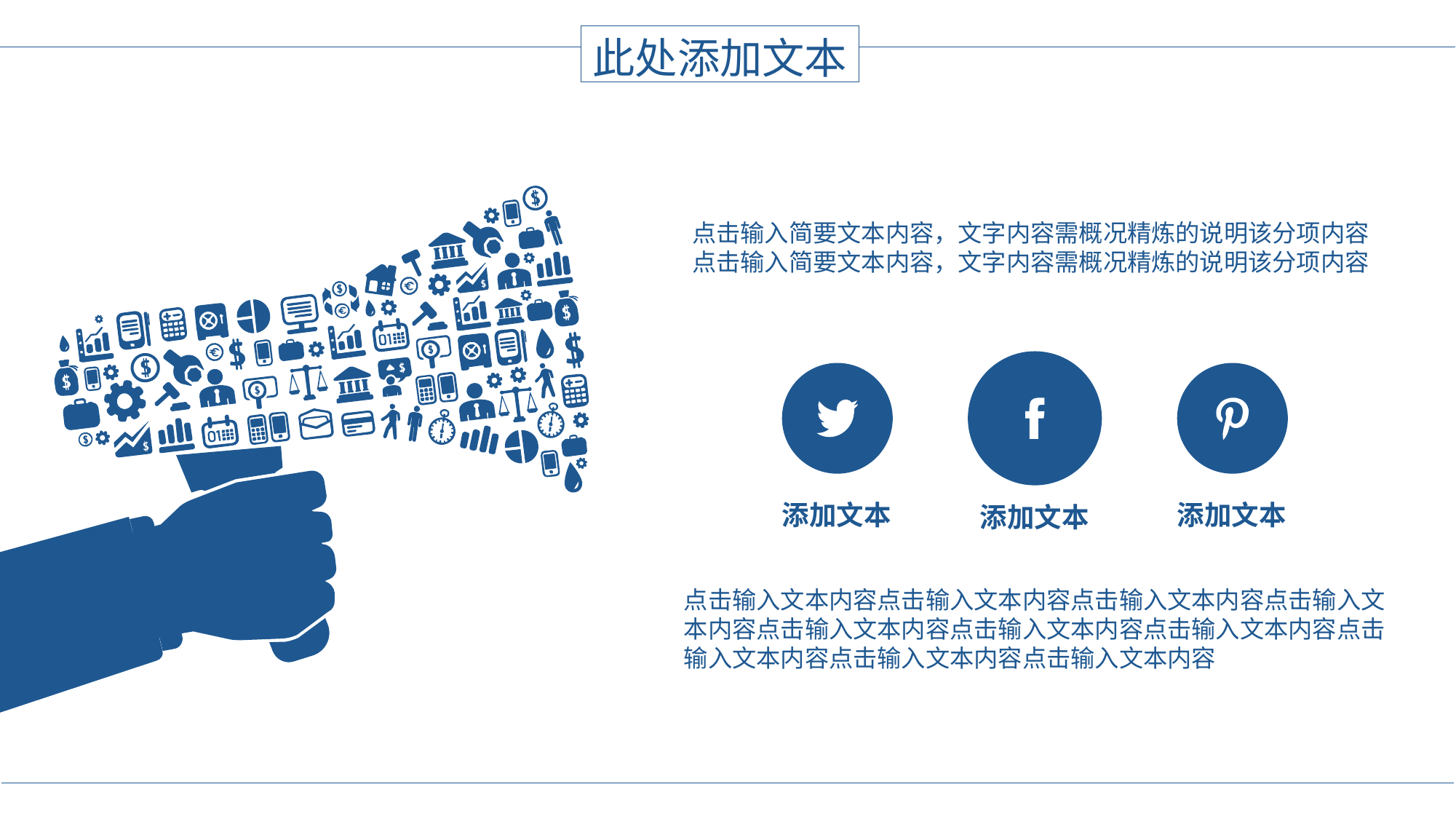

此处添加文本

点击输入简要文本内容，文字内容需概况精炼的说明该分项内容点击输入简要文本内容，文字内容需概况精炼的说明该分项内容

添加文本
添加文本
添加文本

点击输入文本内容点击输入文本内容点击输入文本内容点击输入文本内容点击输入文本内容点击输入文本内容点击输入文本内容点击输入文本内容点击输入文本内容点击输入文本内容